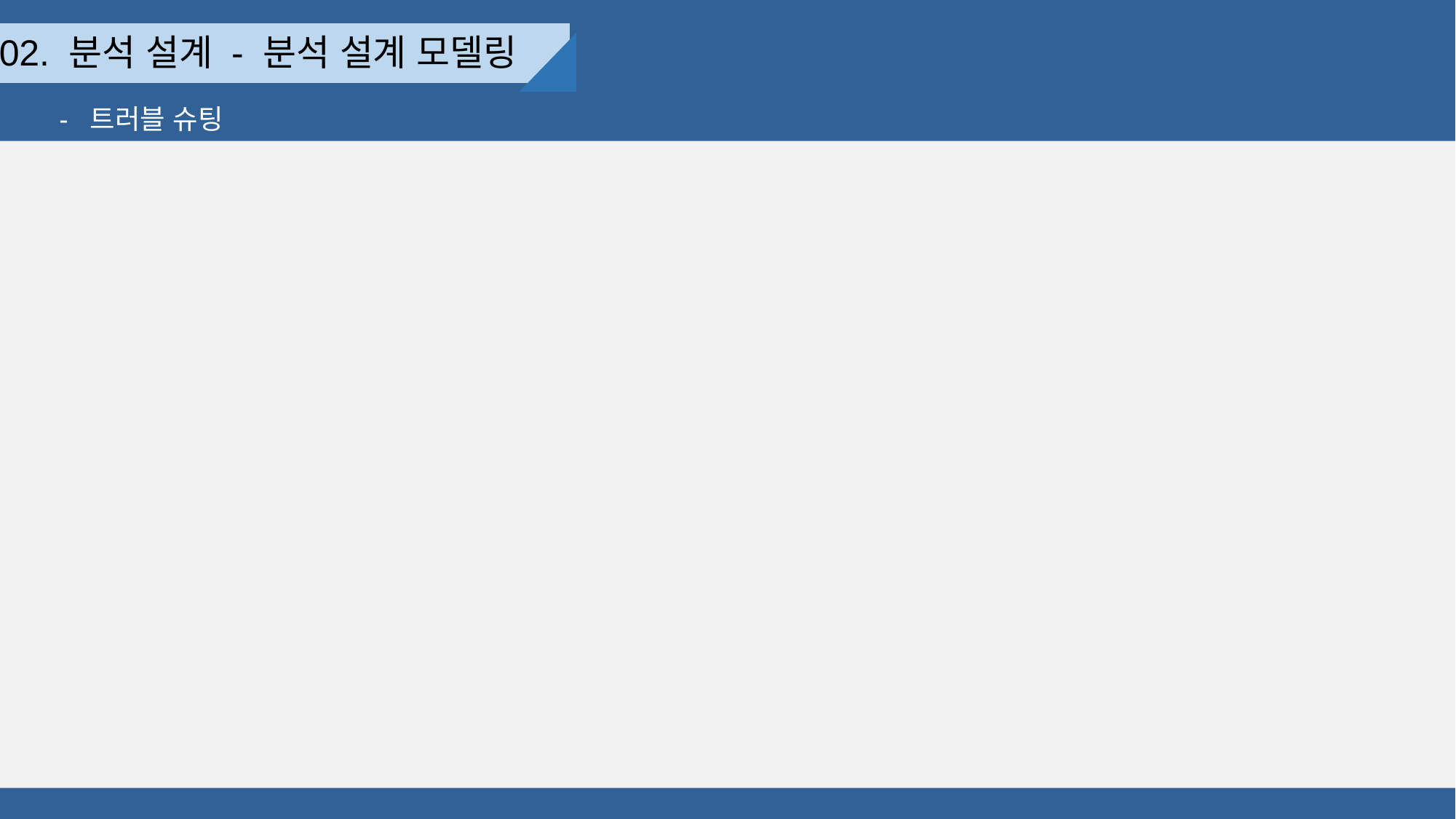

02. 분석 설계 - 분석 설계 모델링

-  트러블 슈팅